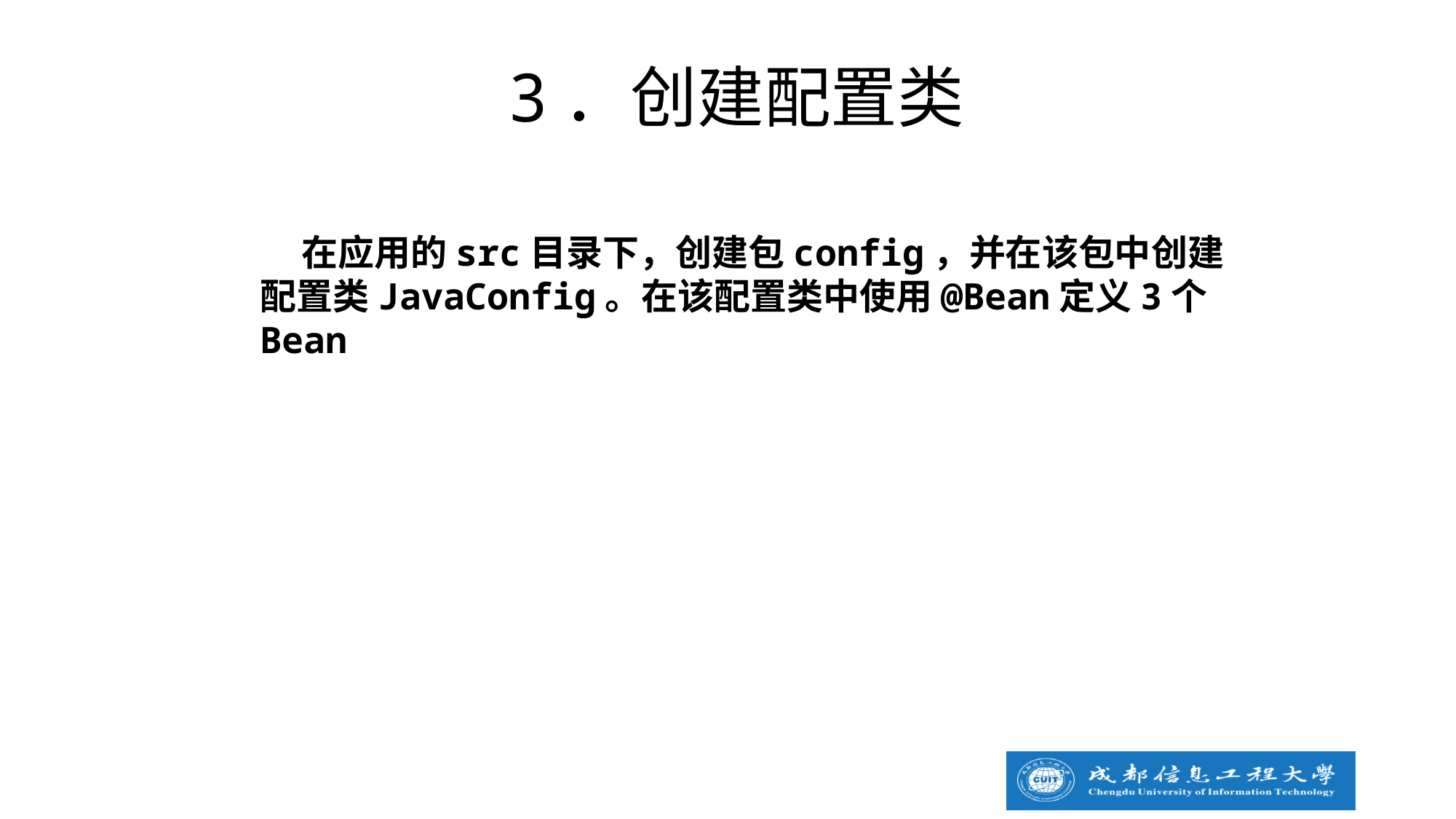

3．创建配置类
    在应用的src目录下，创建包config，并在该包中创建配置类JavaConfig。在该配置类中使用@Bean定义3个Bean